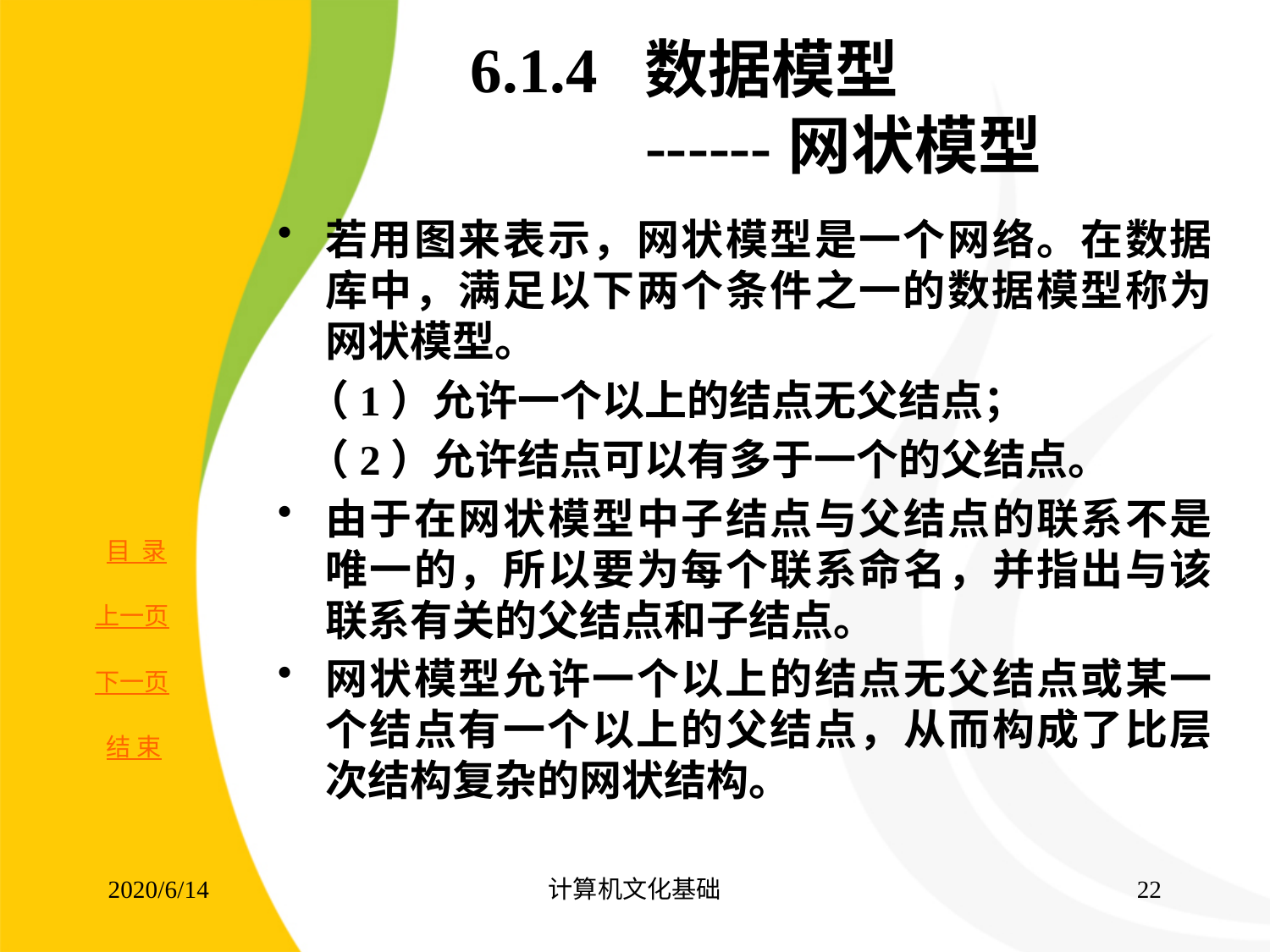

# 6.1.4  数据模型 ------网状模型
若用图来表示，网状模型是一个网络。在数据库中，满足以下两个条件之一的数据模型称为网状模型。
  （1）允许一个以上的结点无父结点；
  （2）允许结点可以有多于一个的父结点。
由于在网状模型中子结点与父结点的联系不是唯一的，所以要为每个联系命名，并指出与该联系有关的父结点和子结点。
网状模型允许一个以上的结点无父结点或某一个结点有一个以上的父结点，从而构成了比层次结构复杂的网状结构。
2020/6/14
计算机文化基础
22